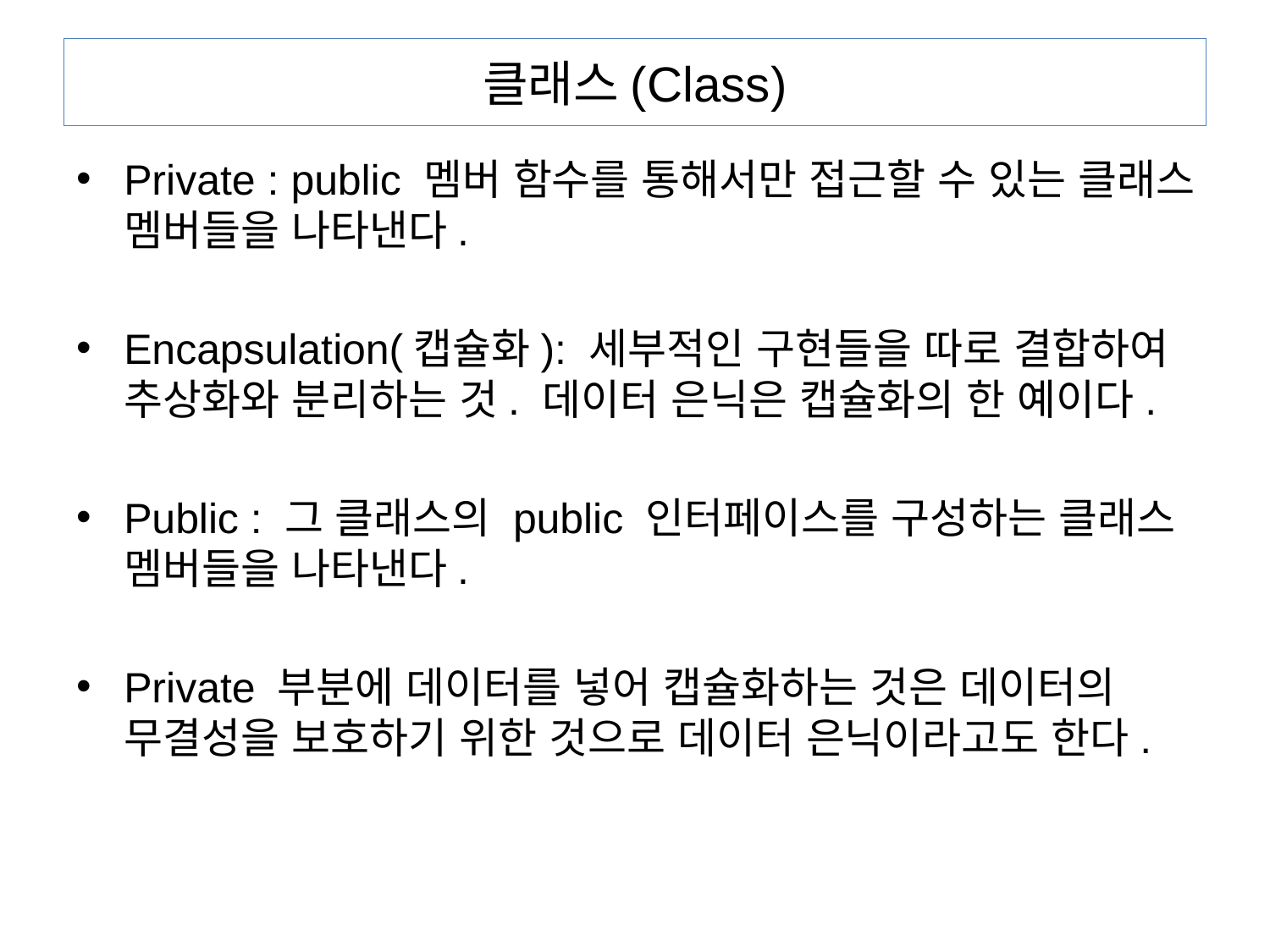

# 클래스(Class)
Private : public 멤버 함수를 통해서만 접근할 수 있는 클래스 멤버들을 나타낸다.

Encapsulation(캡슐화): 세부적인 구현들을 따로 결합하여 추상화와 분리하는 것. 데이터 은닉은 캡슐화의 한 예이다.

Public : 그 클래스의 public 인터페이스를 구성하는 클래스 멤버들을 나타낸다.

Private 부분에 데이터를 넣어 캡슐화하는 것은 데이터의 무결성을 보호하기 위한 것으로 데이터 은닉이라고도 한다.